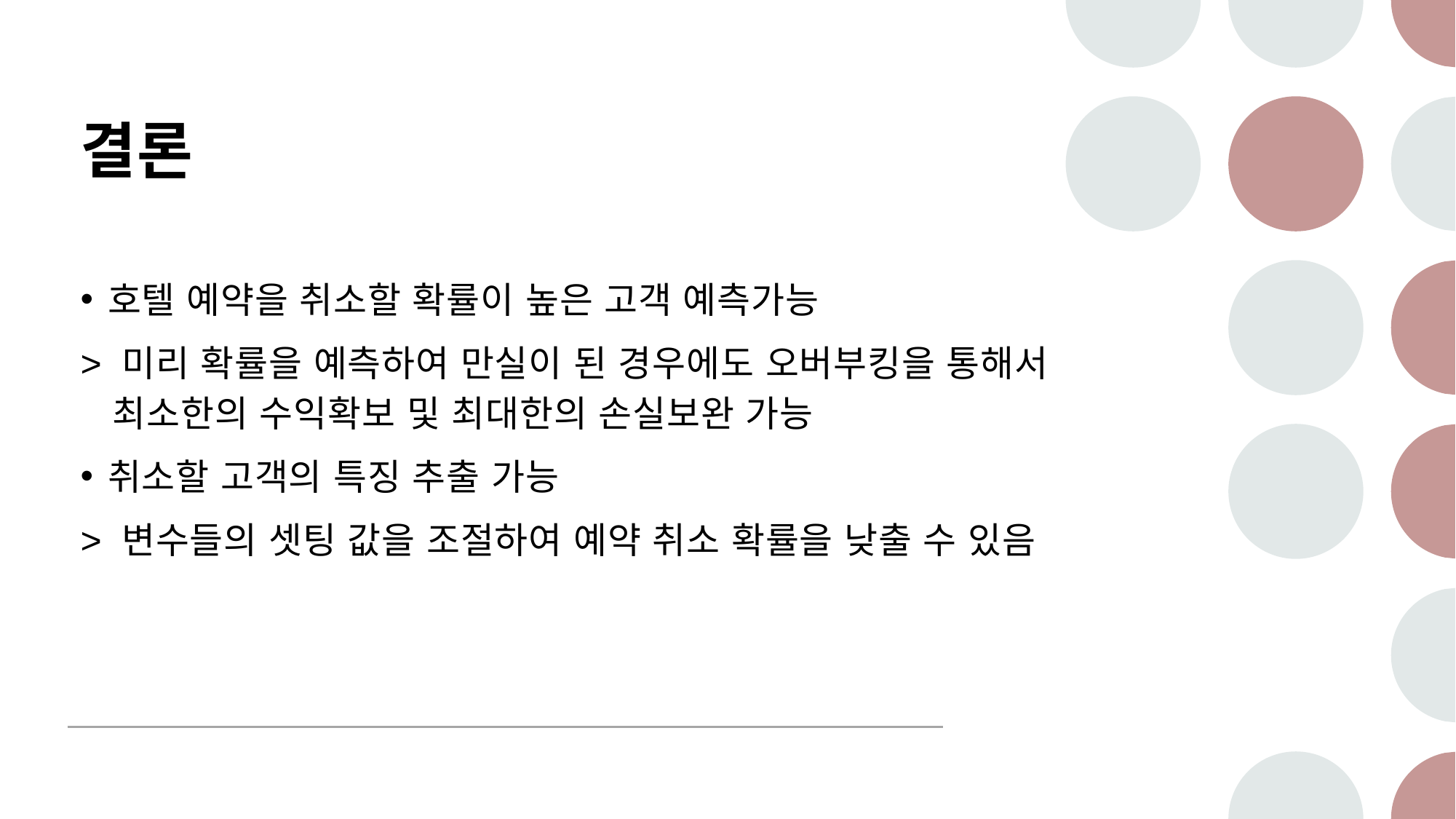

# 결론
호텔 예약을 취소할 확률이 높은 고객 예측가능
> 미리 확률을 예측하여 만실이 된 경우에도 오버부킹을 통해서
   최소한의 수익확보 및 최대한의 손실보완 가능
취소할 고객의 특징 추출 가능
> 변수들의 셋팅 값을 조절하여 예약 취소 확률을 낮출 수 있음